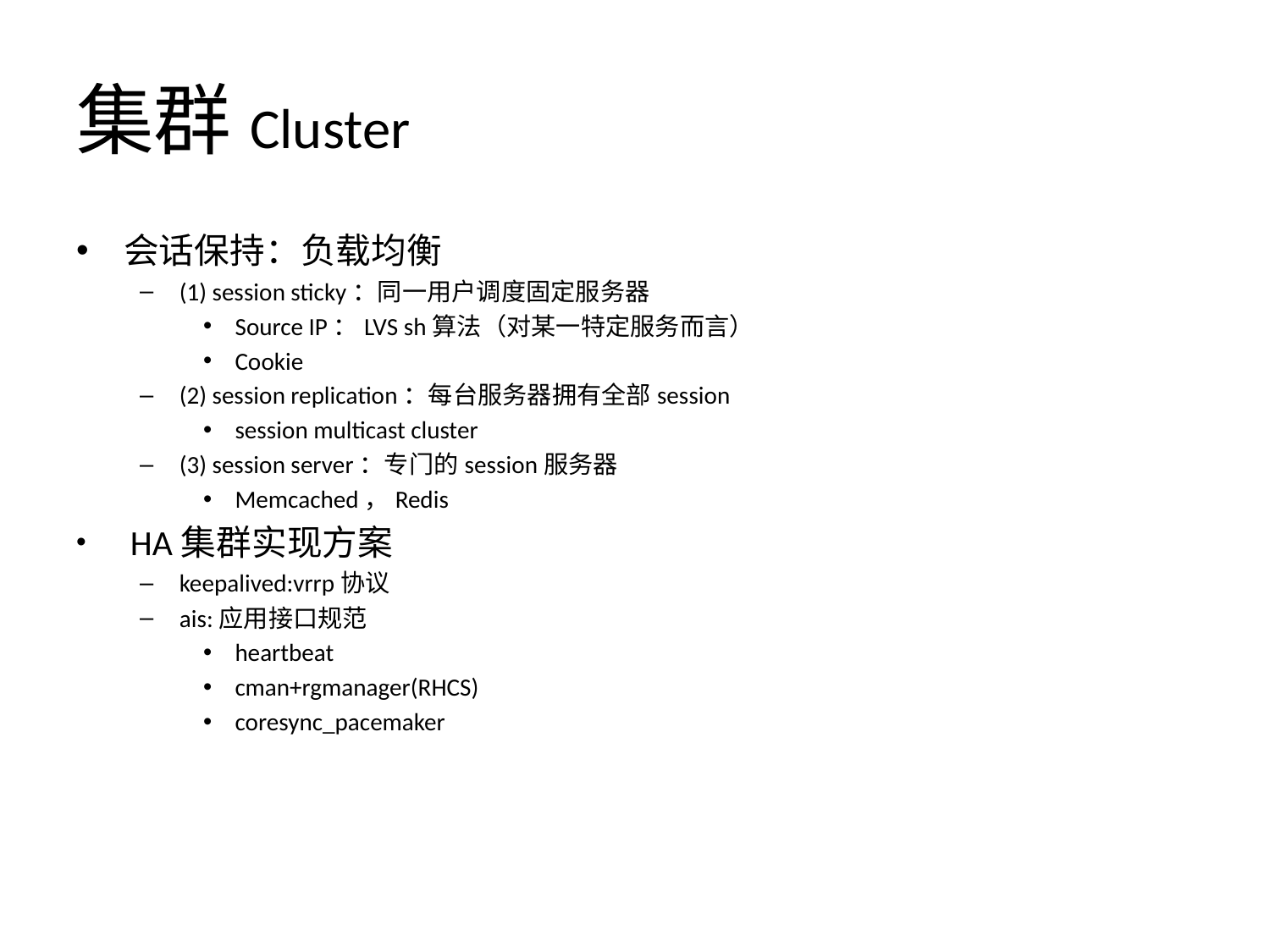

# 集群Cluster
会话保持：负载均衡
(1) session sticky：同一用户调度固定服务器
Source IP：LVS sh算法（对某一特定服务而言）
Cookie
(2) session replication：每台服务器拥有全部session
session multicast cluster
(3) session server：专门的session服务器
Memcached，Redis
 HA集群实现方案
keepalived:vrrp协议
ais:应用接口规范
heartbeat
cman+rgmanager(RHCS)
coresync_pacemaker